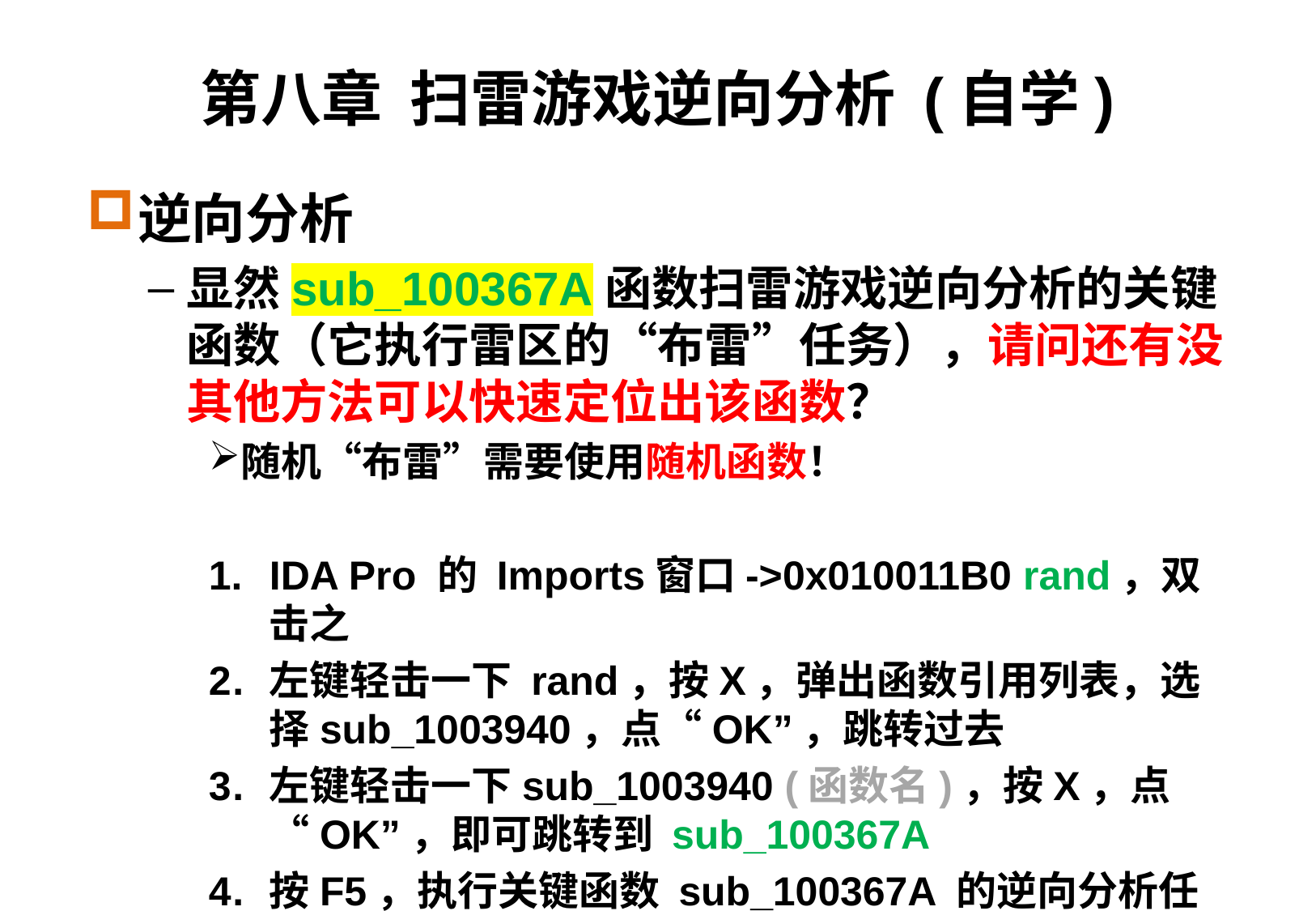

# 第八章  扫雷游戏逆向分析 (自学)
逆向分析
显然sub_100367A函数扫雷游戏逆向分析的关键函数（它执行雷区的“布雷”任务），请问还有没其他方法可以快速定位出该函数？
随机“布雷”需要使用随机函数！

IDA Pro 的 Imports窗口->0x010011B0 rand，双击之
左键轻击一下 rand，按X，弹出函数引用列表，选择sub_1003940，点“OK”，跳转过去
左键轻击一下sub_1003940 (函数名)，按X，点“OK”，即可跳转到 sub_100367A
按F5，执行关键函数 sub_100367A 的逆向分析任务